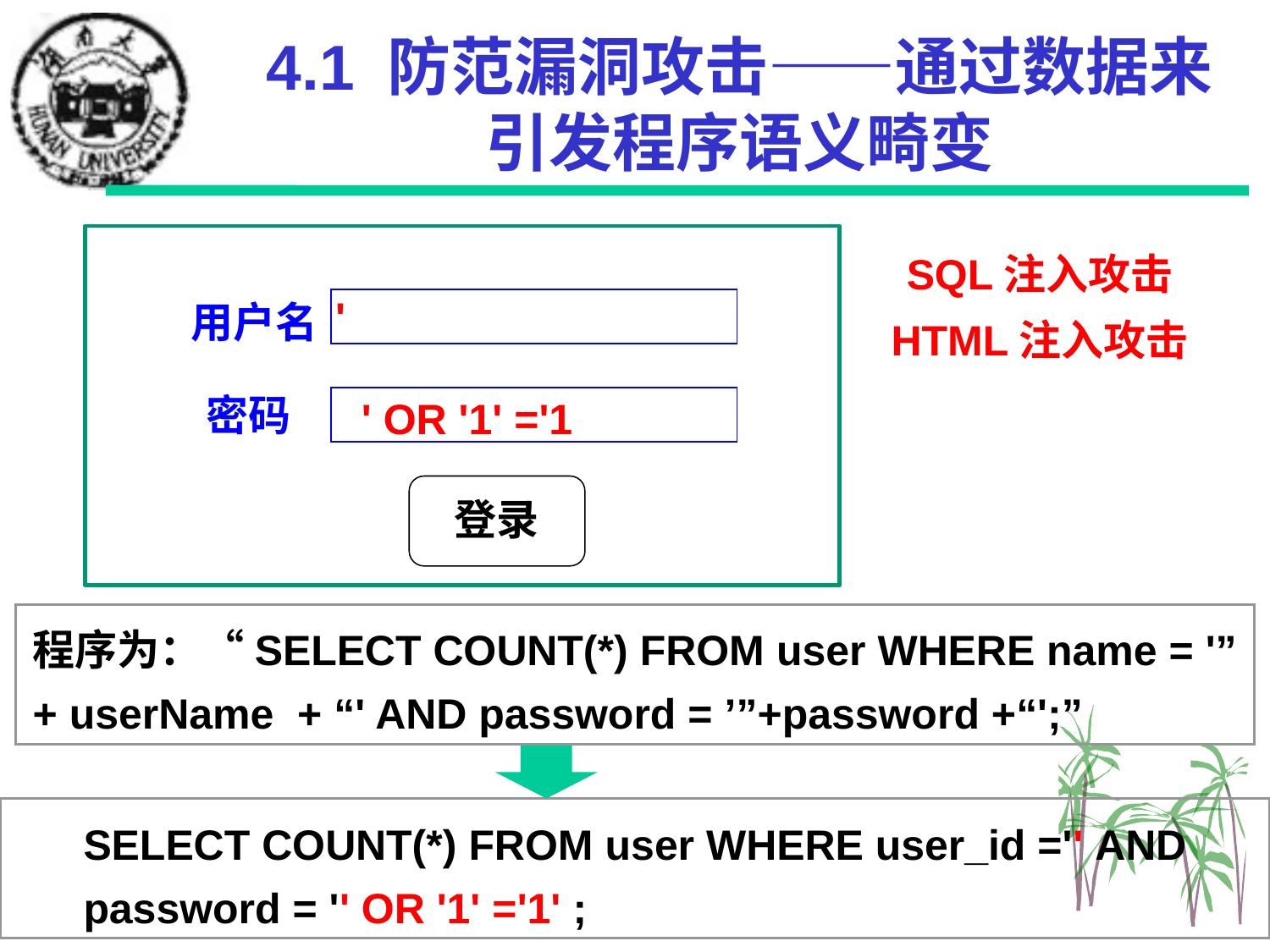

4.1 防范漏洞攻击——通过数据来引发程序语义畸变

SQL注入攻击
HTML注入攻击
'
用户名

密码
' OR '1' ='1

登录
程序为：“SELECT COUNT(*) FROM user WHERE name = '” + userName  + “' AND password = ’”+password +“';”

SELECT COUNT(*) FROM user WHERE user_id ='' AND password = '' OR '1' ='1' ;